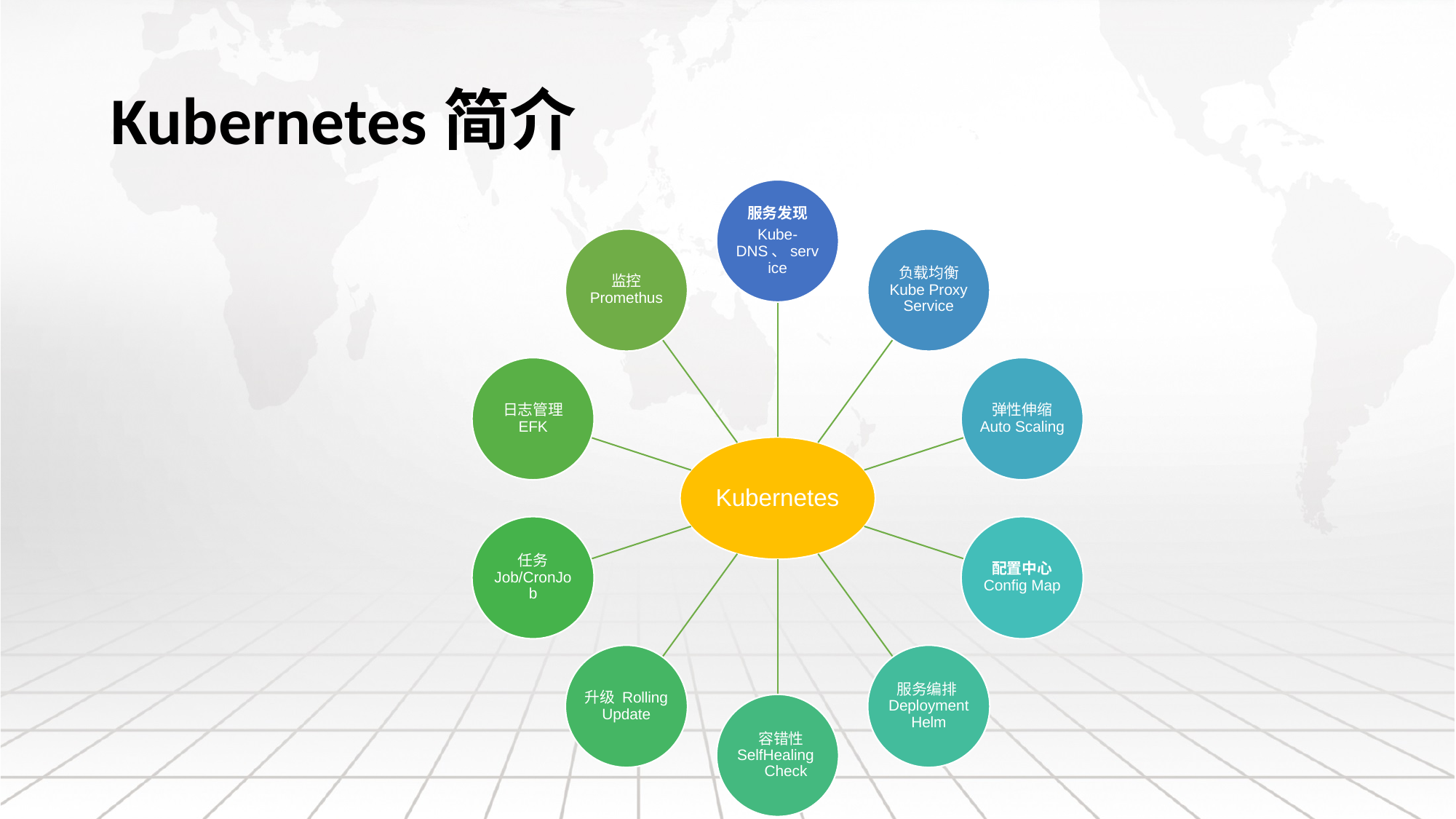

# Kubernetes简介
Kubernetes

服务发现
Kube-DNS、service

负载均衡 Kube Proxy Service

弹性伸缩 Auto Scaling

配置中心 Config Map

服务编排  Deployment Helm

 容错性 SelfHealing      Check

升级 Rolling Update

任务 Job/CronJob

日志管理 EFK

监控 Promethus